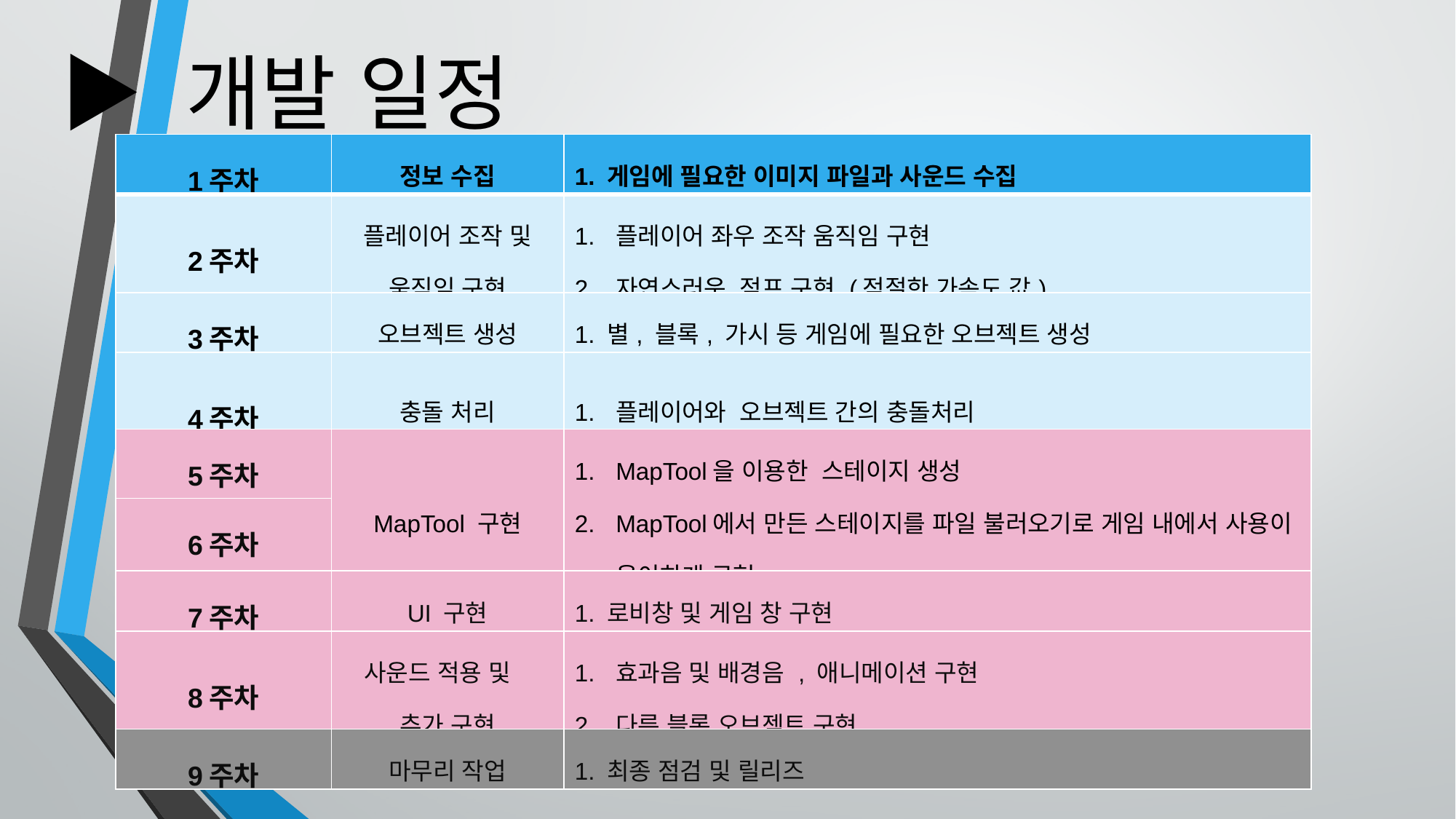

▶ 개발 일정
| 1주차 | 정보 수집 | 1. 게임에 필요한 이미지 파일과 사운드 수집 |
| --- | --- | --- |
| 2주차 | 플레이어 조작 및 움직임 구현 | 플레이어 좌우 조작 움직임 구현 자연스러운 점프 구현 (적절한 가속도 값) |
| 3주차 | 오브젝트 생성 | 1. 별, 블록, 가시 등 게임에 필요한 오브젝트 생성 |
| 4주차 | 충돌 처리 | 플레이어와 오브젝트 간의 충돌처리 |
| 5주차 | MapTool 구현 | MapTool을 이용한 스테이지 생성 MapTool에서 만든 스테이지를 파일 불러오기로 게임 내에서 사용이 용이하게 구현 |
| 6주차 |  |  |
| 7주차 | UI 구현 | 1. 로비창 및 게임 창 구현 |
| 8주차 | 사운드 적용 및 추가 구현 | 효과음 및 배경음 , 애니메이션 구현 다른 블록 오브젝트 구현 |
| 9주차 | 마무리 작업 | 1. 최종 점검 및 릴리즈 |